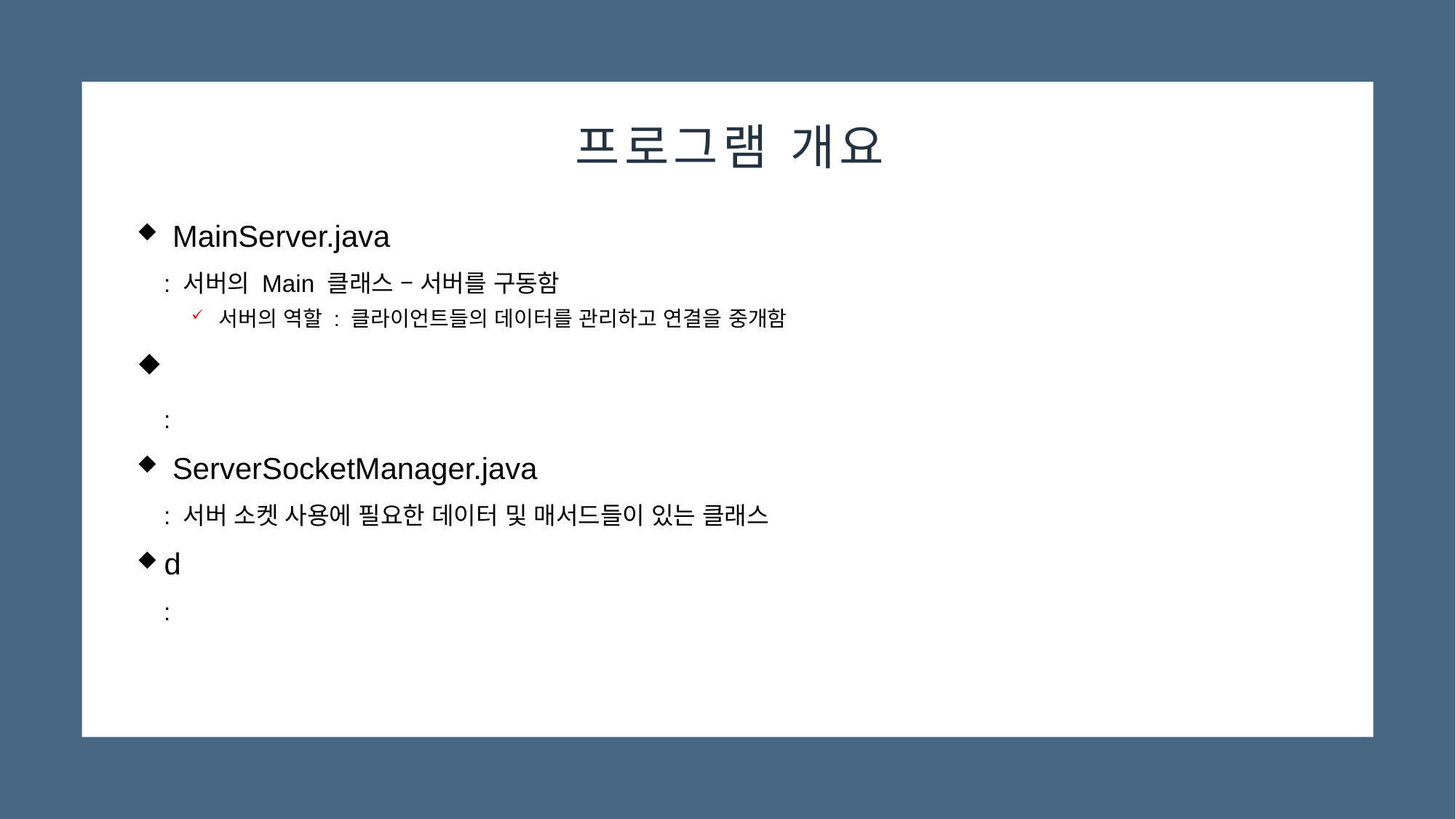

# 프로그램 개요
 MainServer.java
    : 서버의 Main 클래스 – 서버를 구동함
서버의 역할 : 클라이언트들의 데이터를 관리하고 연결을 중개함

    :
 ServerSocketManager.java
    : 서버 소켓 사용에 필요한 데이터 및 매서드들이 있는 클래스
d
    :